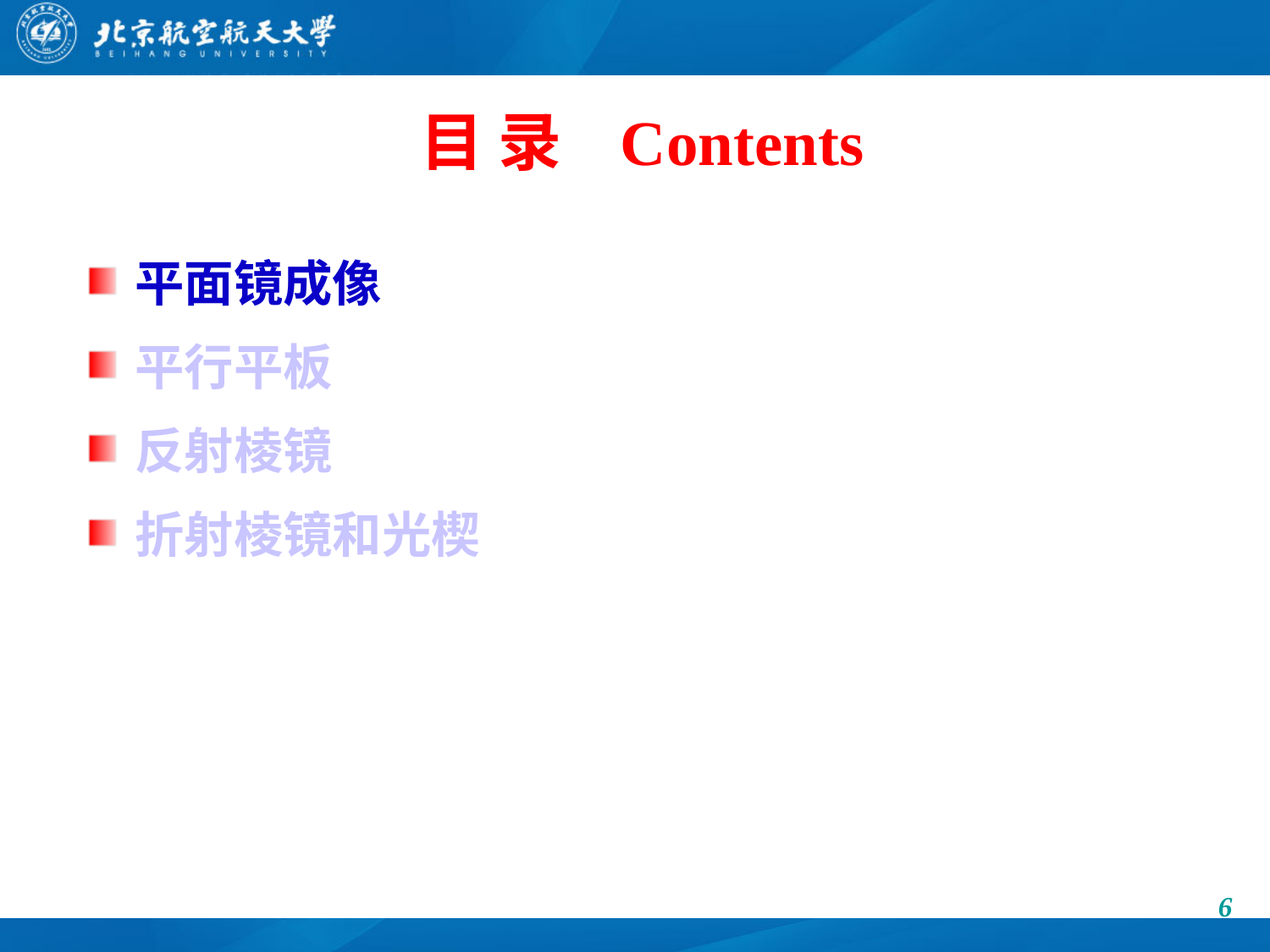

# 目 录   Contents
平面镜成像
平行平板
反射棱镜
折射棱镜和光楔
6